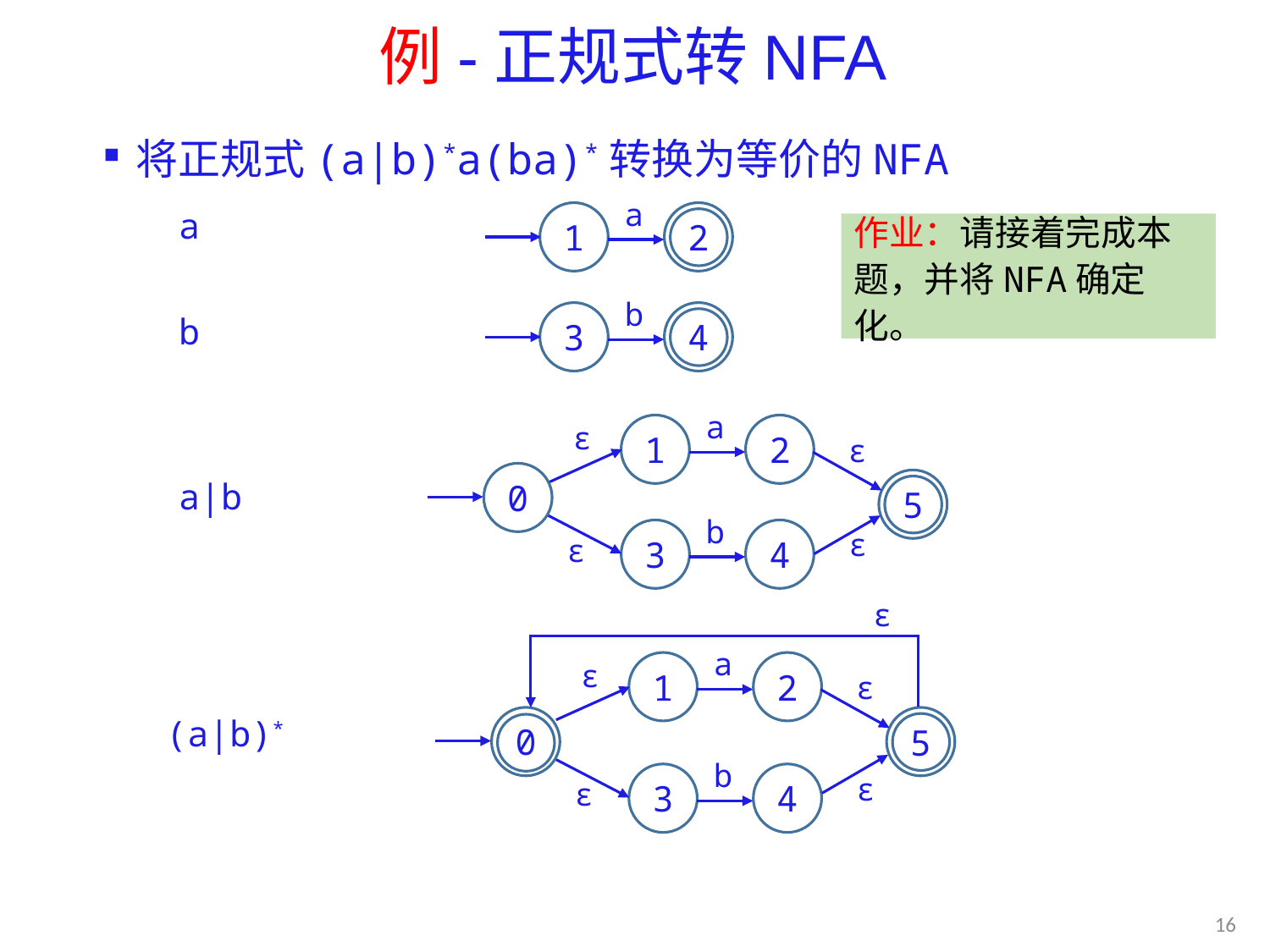

# 例-正规式转NFA
将正规式(a|b)*a(ba)*转换为等价的NFA
a
1
2

a
作业：请接着完成本题，并将NFA确定化。
b
3
4

b
a
1
2
ε
5

0
b
3
4
ε
ε
ε
a|b
ε
a
1
2
ε
5

0
b
3
4
ε
ε
ε

(a|b)*

16